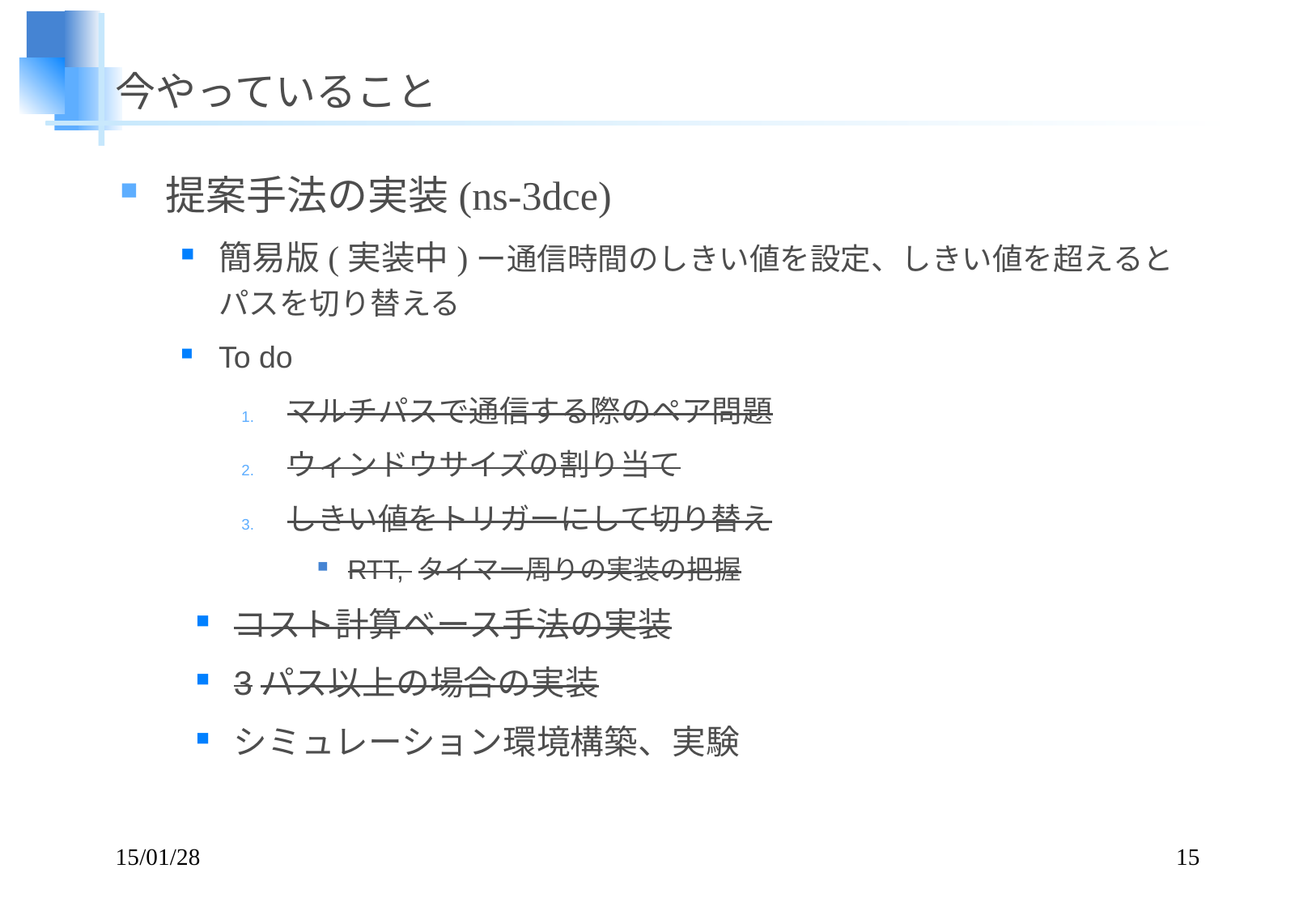

# 今やっていること
提案手法の実装(ns-3dce)
簡易版(実装中)ー通信時間のしきい値を設定、しきい値を超えるとパスを切り替える
To do
マルチパスで通信する際のペア問題
ウィンドウサイズの割り当て
しきい値をトリガーにして切り替え
RTT, タイマー周りの実装の把握
コスト計算ベース手法の実装
3パス以上の場合の実装
シミュレーション環境構築、実験
15/01/28
15